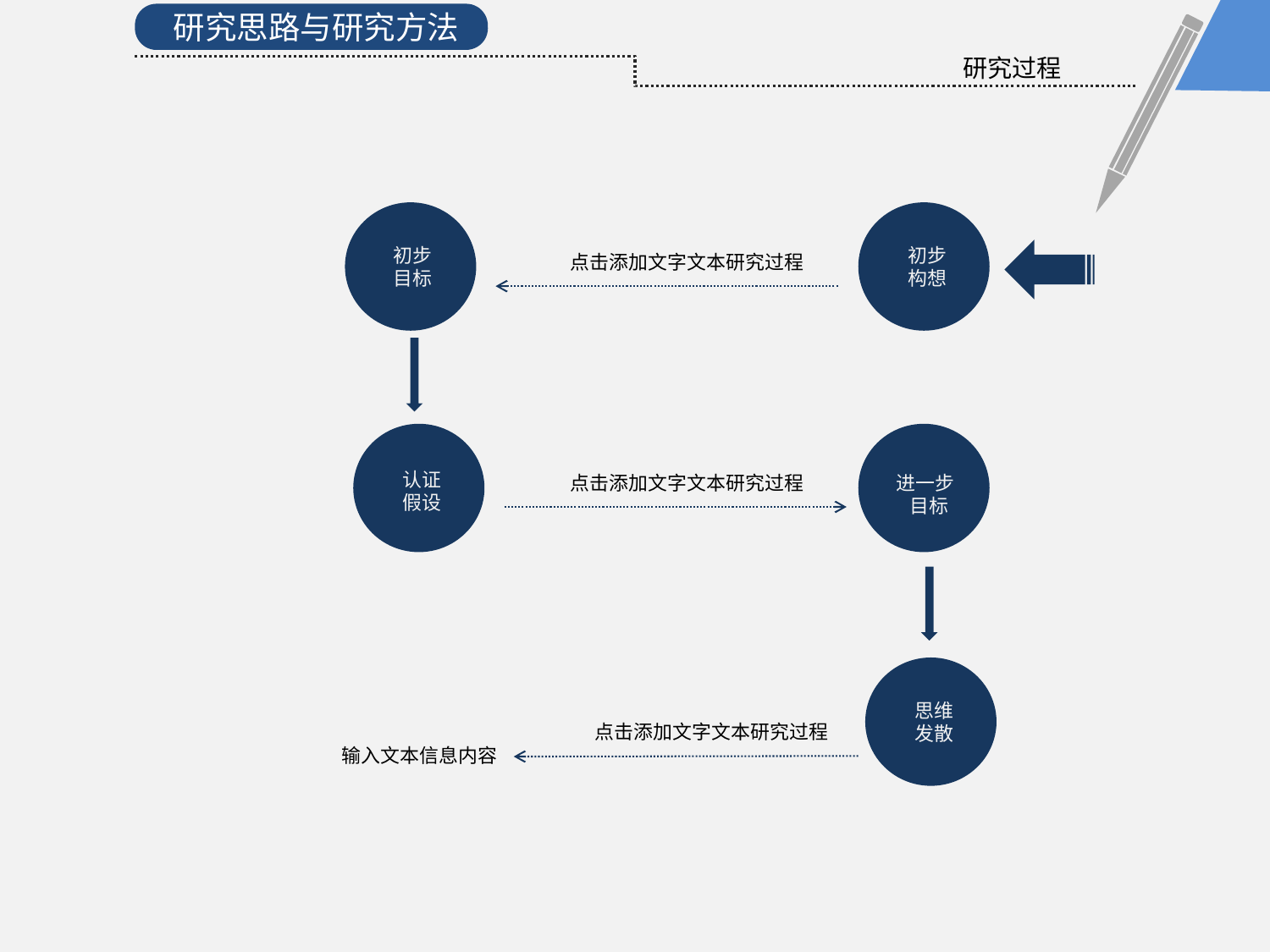

研究思路与研究方法

研究过程

初步
目标
初步
构想

点击添加文字文本研究过程

认证
假设
进一步
  目标
点击添加文字文本研究过程

思维
发散
点击添加文字文本研究过程
输入文本信息内容